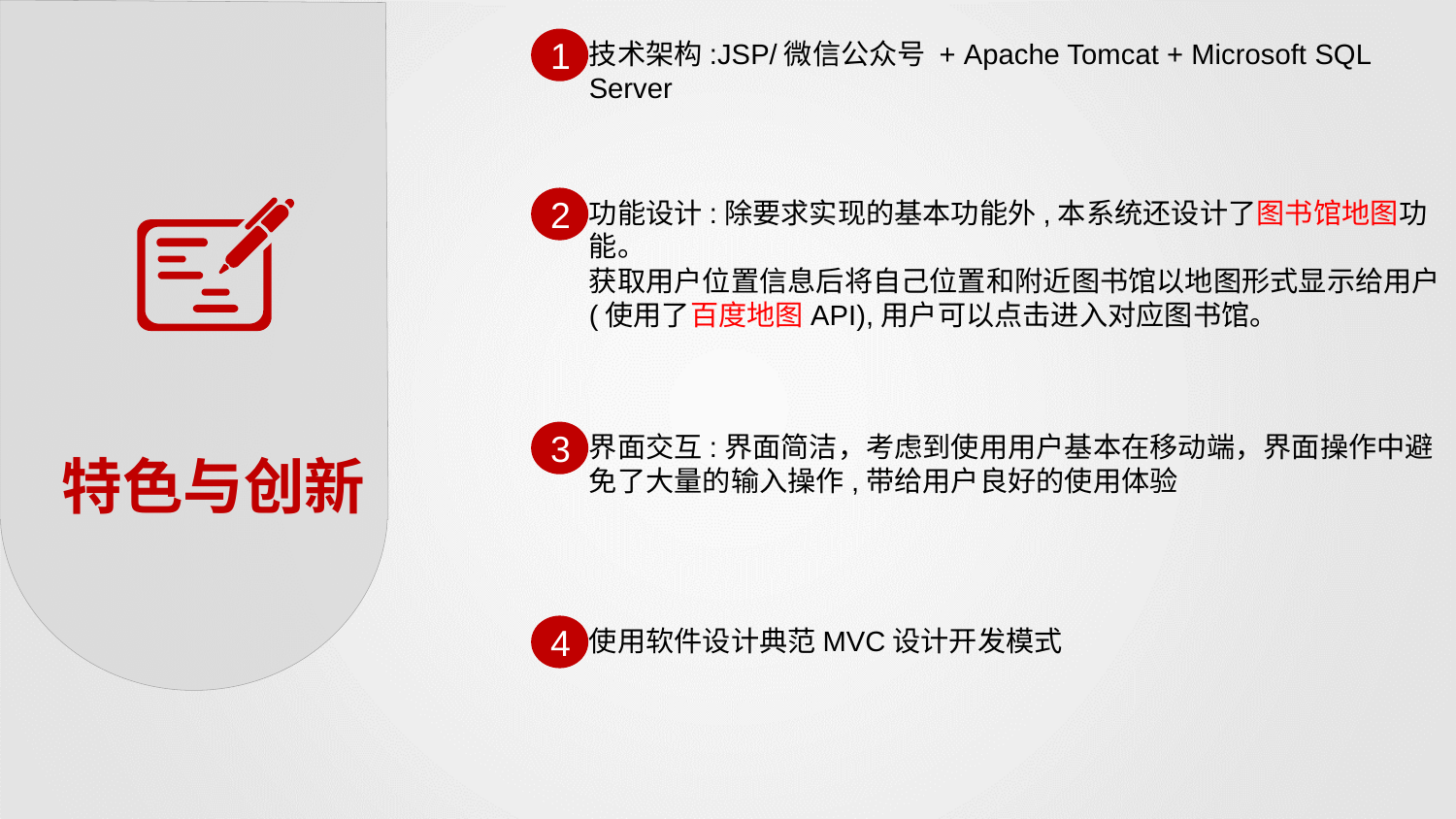

1
技术架构:JSP/微信公众号 + Apache Tomcat + Microsoft SQL Server
2
功能设计:除要求实现的基本功能外,本系统还设计了图书馆地图功能。
获取用户位置信息后将自己位置和附近图书馆以地图形式显示给用户(使用了百度地图API),用户可以点击进入对应图书馆。

3
界面交互:界面简洁，考虑到使用用户基本在移动端，界面操作中避免了大量的输入操作,带给用户良好的使用体验

特色与创新

4
使用软件设计典范MVC设计开发模式